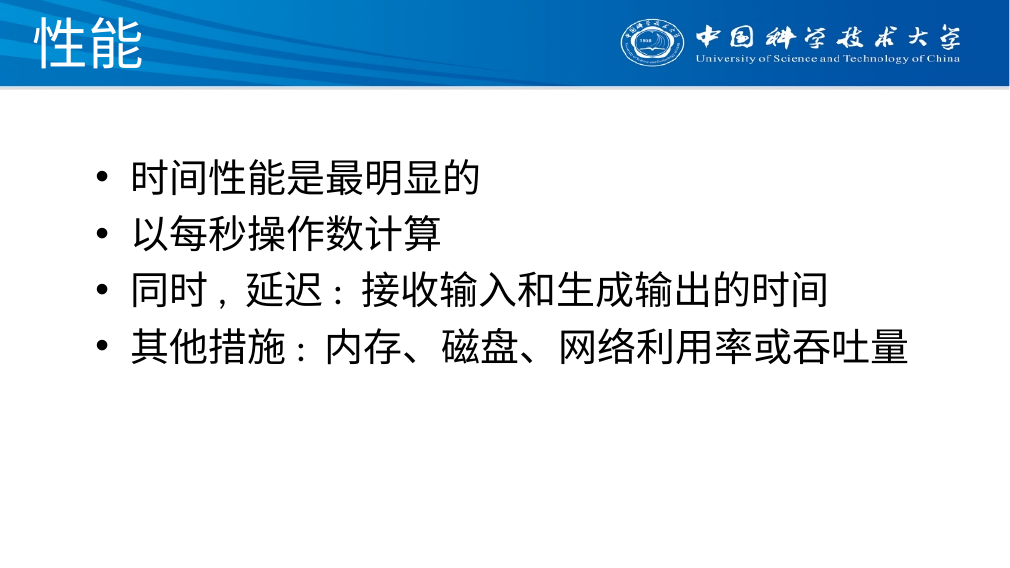

# 性能
时间性能是最明显的
以每秒操作数计算
同时, 延迟: 接收输入和生成输出的时间
其他措施: 内存、磁盘、网络利用率或吞吐量